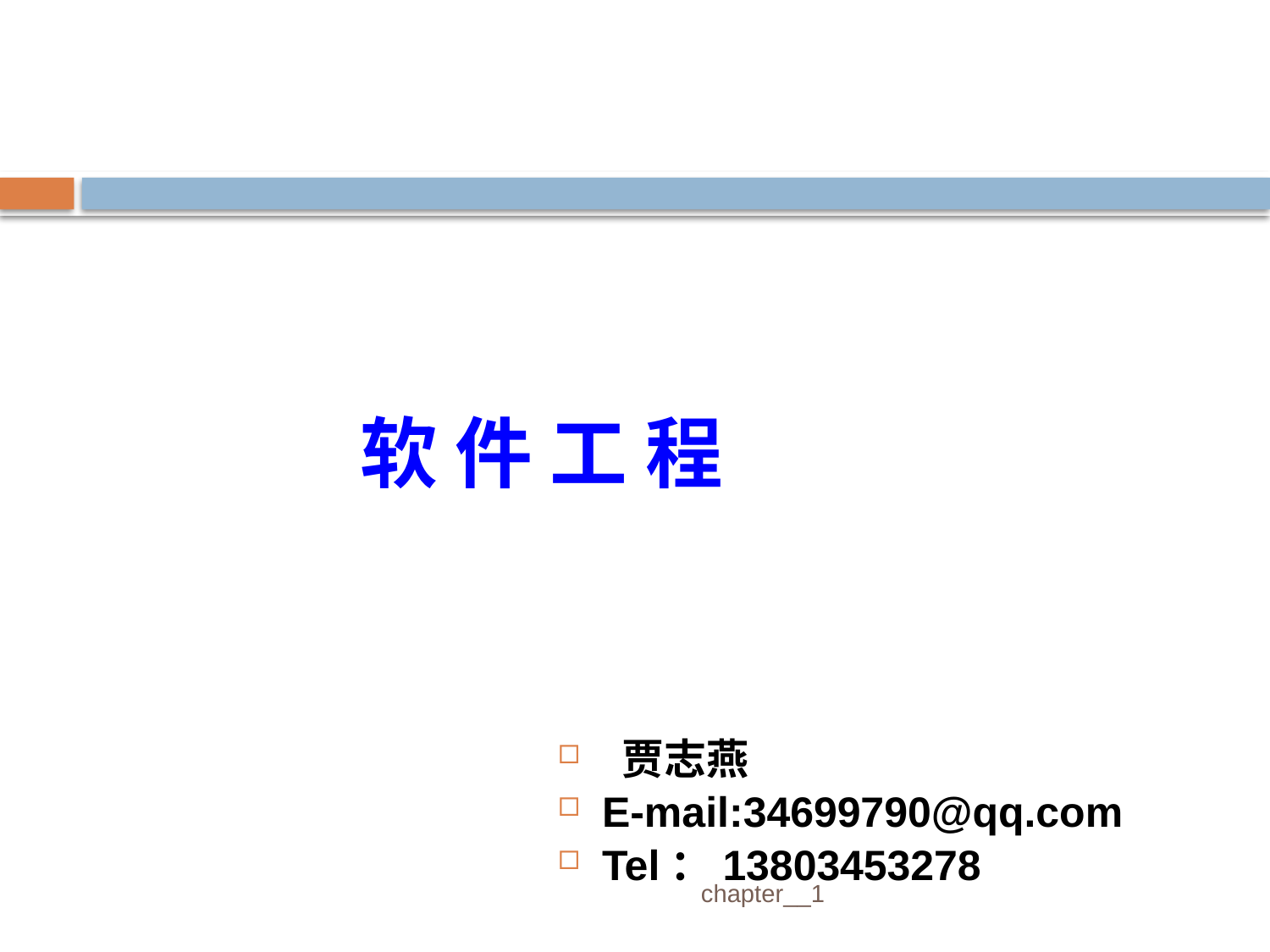

1
# 软 件 工 程
 贾志燕
E-mail:34699790@qq.com
Tel：13803453278

 chapter__1